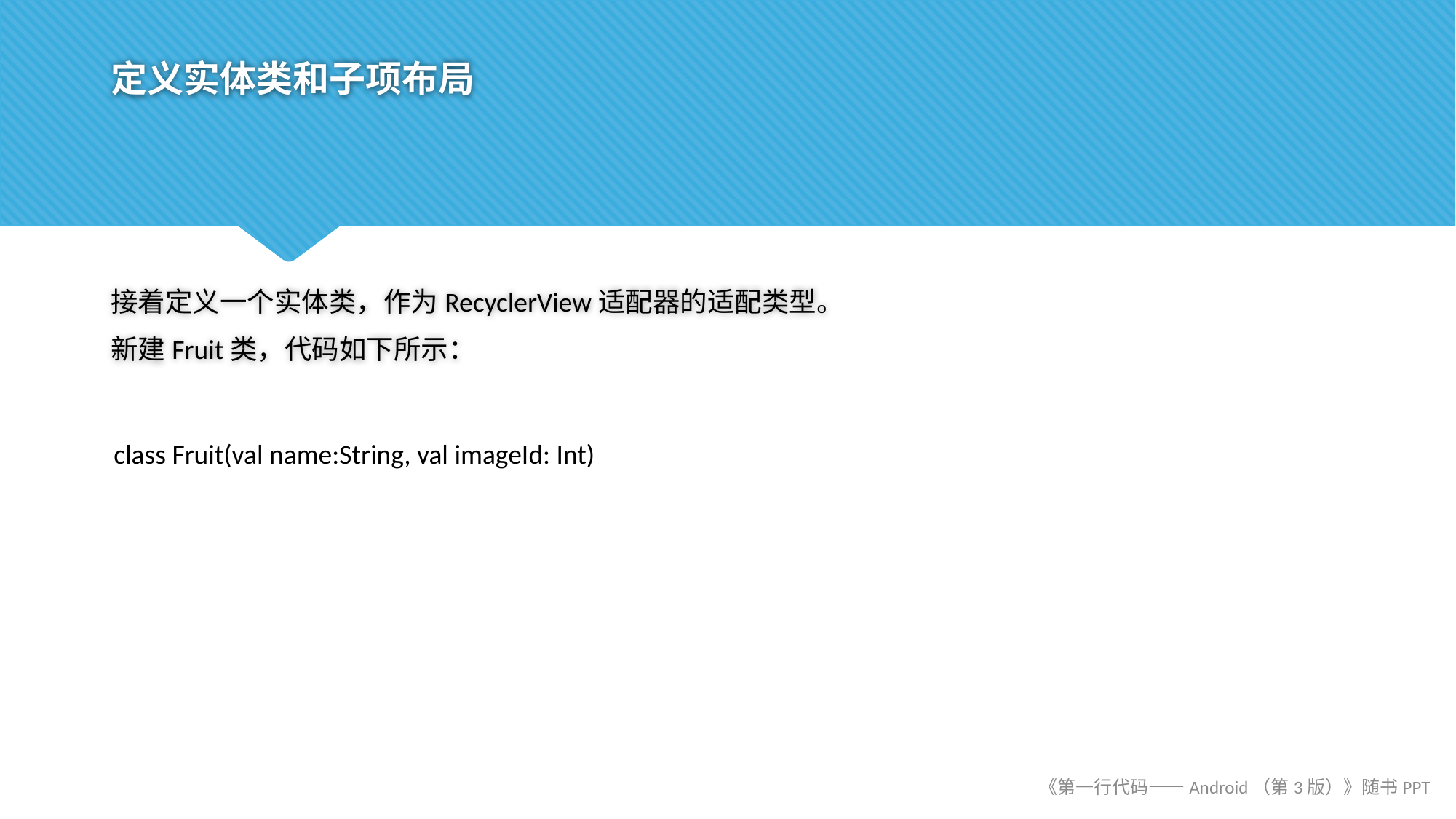

# 定义实体类和子项布局
接着定义一个实体类，作为RecyclerView适配器的适配类型。
新建Fruit类，代码如下所示：
class Fruit(val name:String, val imageId: Int)